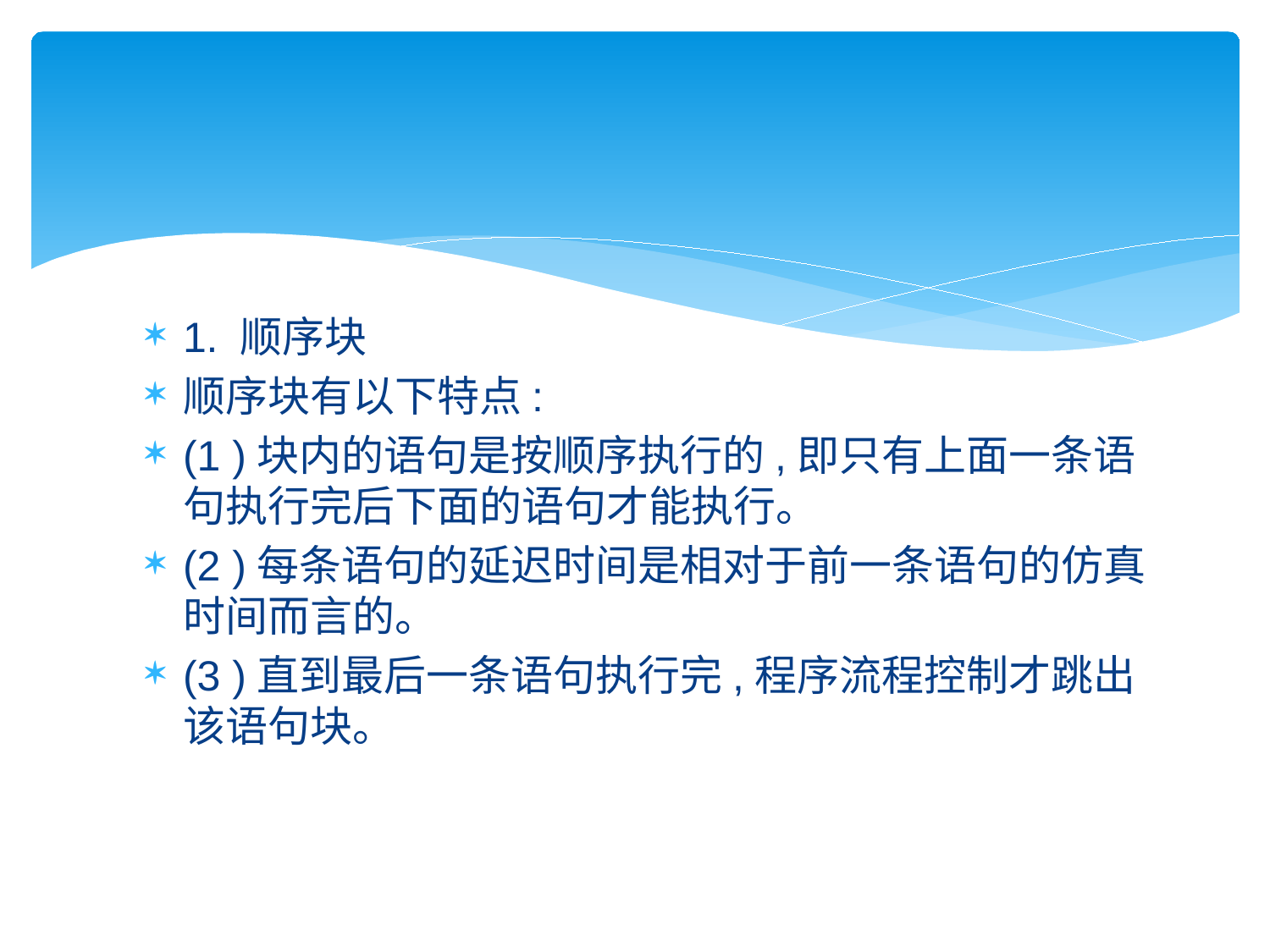

#
1. 顺序块
顺序块有以下特点:
(1 )块内的语句是按顺序执行的,即只有上面一条语句执行完后下面的语句才能执行。
(2 )每条语句的延迟时间是相对于前一条语句的仿真时间而言的。
(3 )直到最后一条语句执行完,程序流程控制才跳出该语句块。